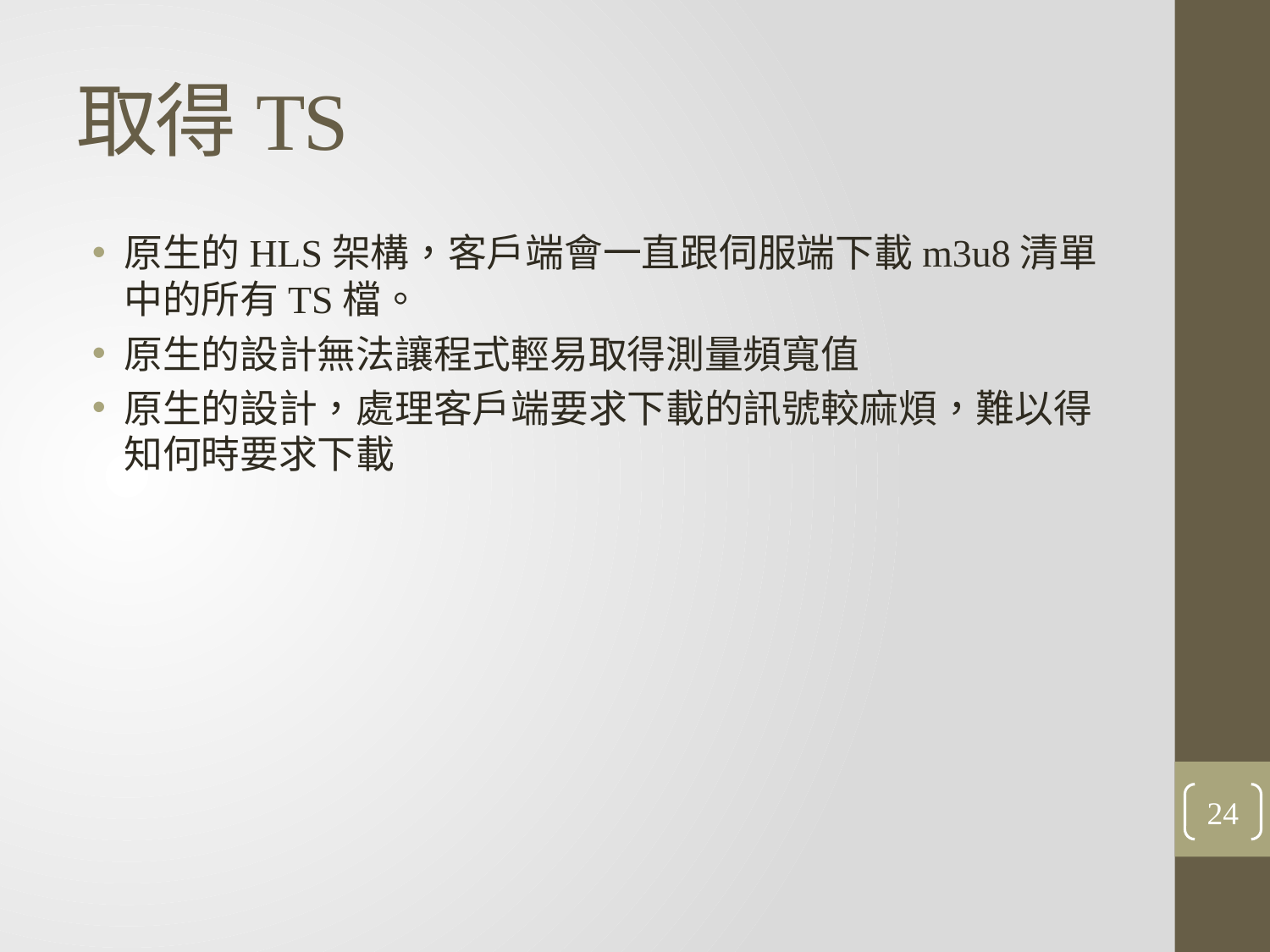

# 取得TS
原生的HLS架構，客戶端會一直跟伺服端下載m3u8清單中的所有TS檔。
原生的設計無法讓程式輕易取得測量頻寬值
原生的設計，處理客戶端要求下載的訊號較麻煩，難以得知何時要求下載
24